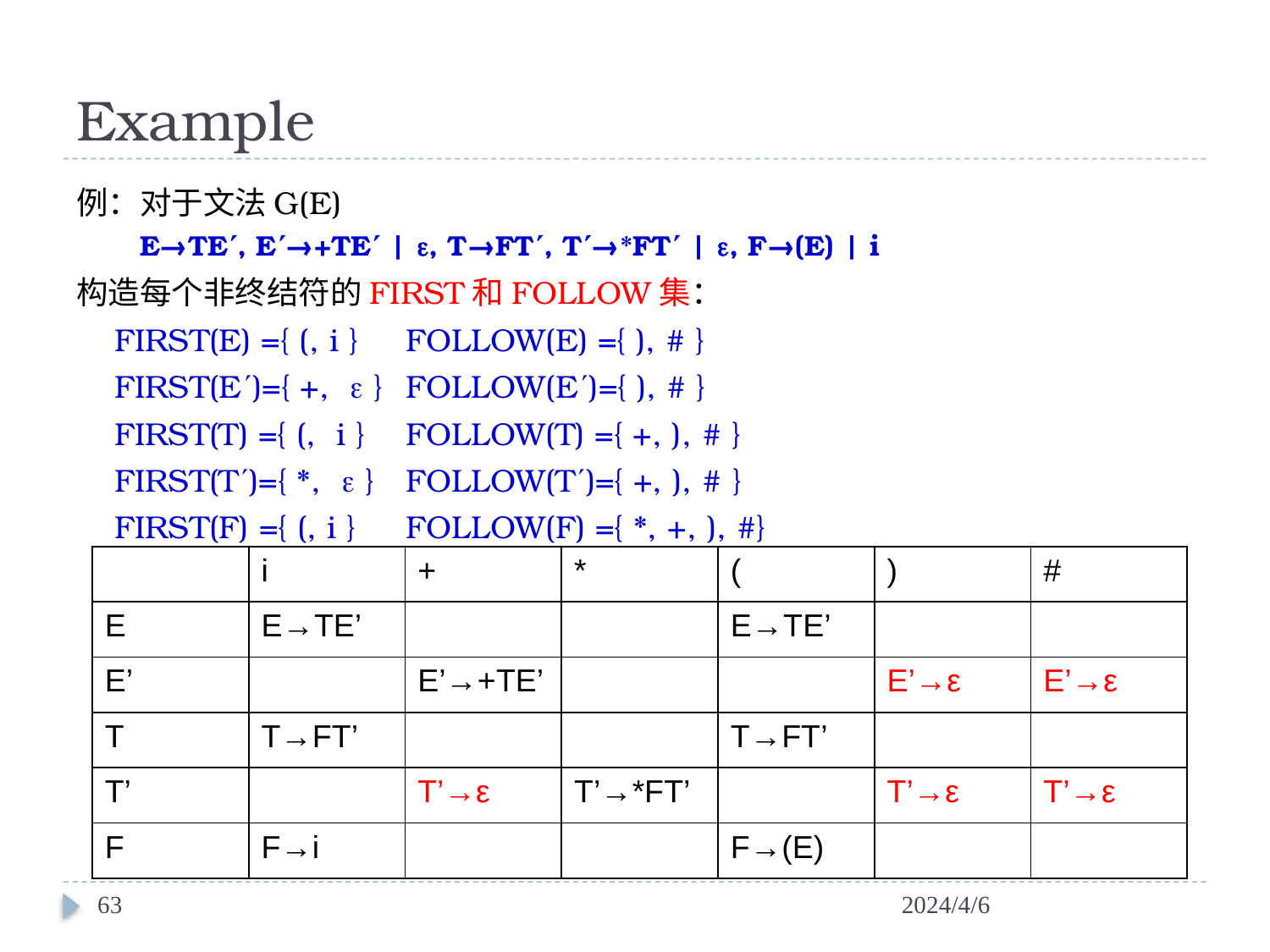

# Example
例：对于文法G(E)
E→TE′, E′→+TE′ | ε, T→FT′, T′→*FT′ | ε, F→(E) | i
构造每个非终结符的FIRST和FOLLOW集：
FIRST(E) ={ (, i }	FOLLOW(E) ={ ), # }
FIRST(E′)={ +,  ε }	FOLLOW(E′)={ ), # }
FIRST(T) ={ (,  i }	FOLLOW(T) ={ +, ), # }
FIRST(T′)={ *,  ε }	FOLLOW(T′)={ +, ), # }
FIRST(F) ={ (, i }	FOLLOW(F) ={ *, +, ), #}

|  | i | + | \* | ( | ) | # |
| --- | --- | --- | --- | --- | --- | --- |
| E | E→TE’ |  |  | E→TE’ |  |  |
| E’ |  | E’→+TE’ |  |  | E’→ε | E’→ε |
| T | T→FT’ |  |  | T→FT’ |  |  |
| T’ |  | T’→ε | T’→\*FT’ |  | T’→ε | T’→ε |
| F | F→i |  |  | F→(E) |  |  |
63
2024/4/6